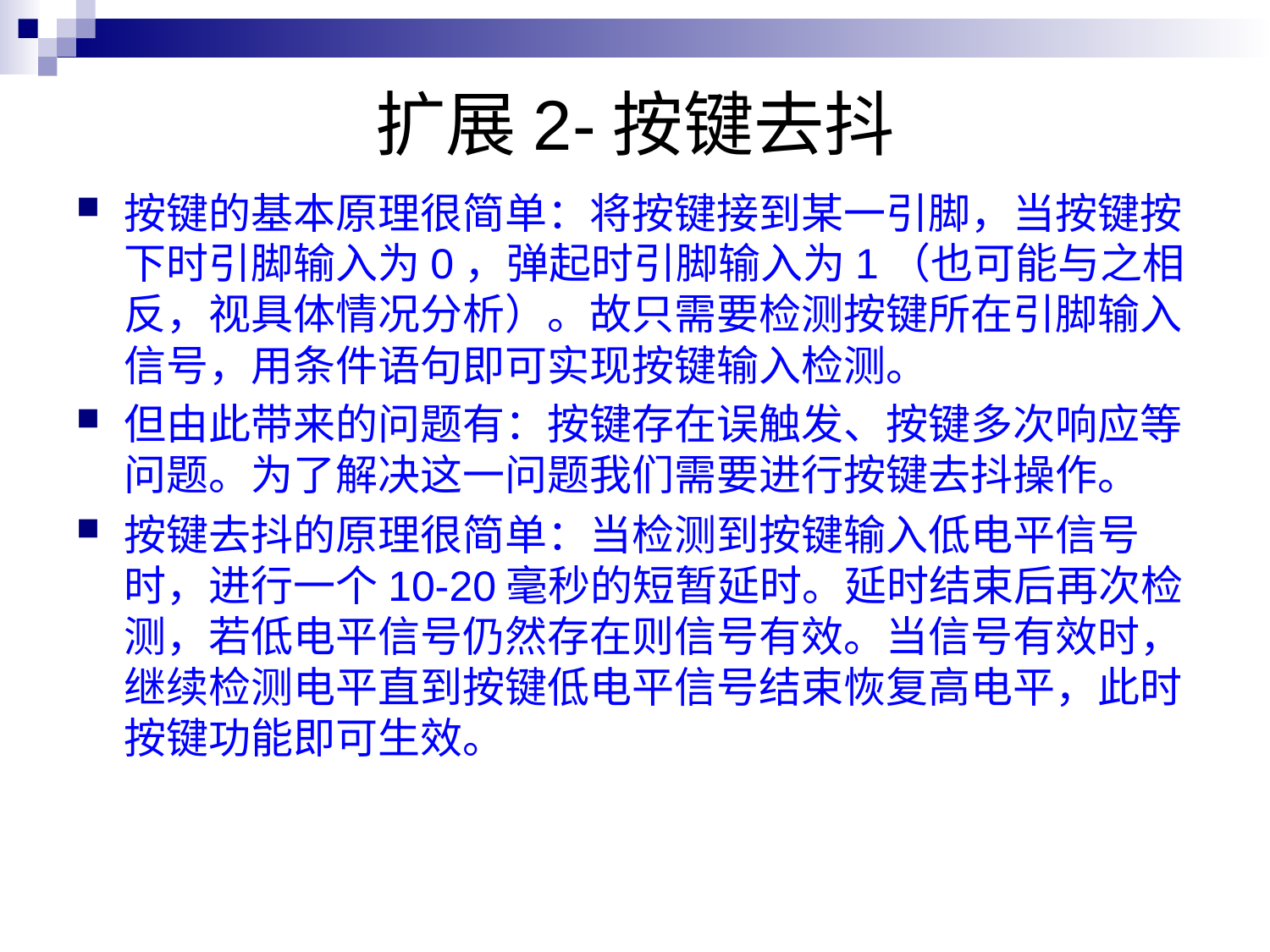

# 扩展2-按键去抖
按键的基本原理很简单：将按键接到某一引脚，当按键按下时引脚输入为0，弹起时引脚输入为1（也可能与之相反，视具体情况分析）。故只需要检测按键所在引脚输入信号，用条件语句即可实现按键输入检测。
但由此带来的问题有：按键存在误触发、按键多次响应等问题。为了解决这一问题我们需要进行按键去抖操作。
按键去抖的原理很简单：当检测到按键输入低电平信号时，进行一个10-20毫秒的短暂延时。延时结束后再次检测，若低电平信号仍然存在则信号有效。当信号有效时，继续检测电平直到按键低电平信号结束恢复高电平，此时按键功能即可生效。